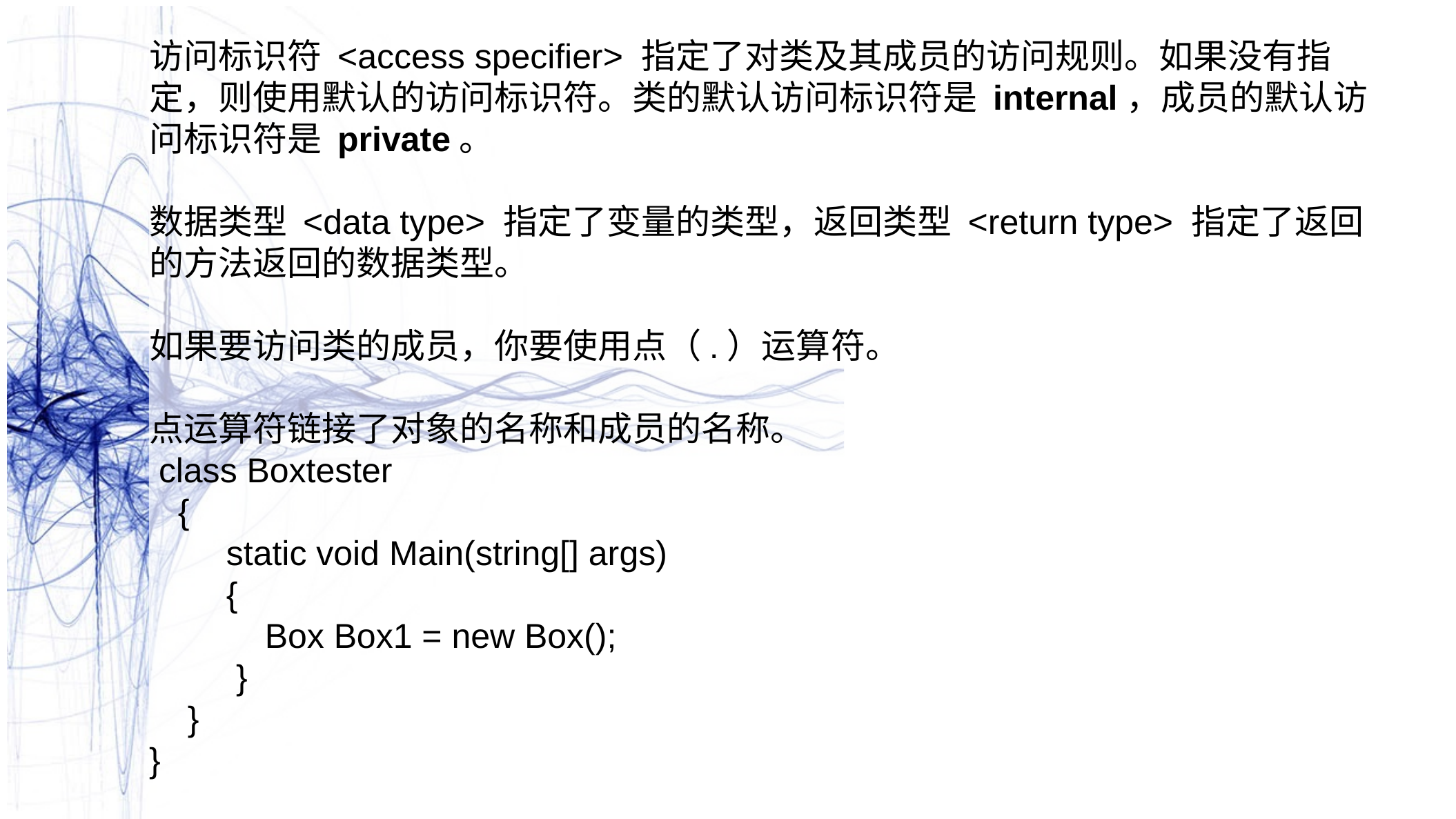

访问标识符 <access specifier> 指定了对类及其成员的访问规则。如果没有指定，则使用默认的访问标识符。类的默认访问标识符是 internal，成员的默认访问标识符是 private。

数据类型 <data type> 指定了变量的类型，返回类型 <return type> 指定了返回的方法返回的数据类型。

如果要访问类的成员，你要使用点（.）运算符。

点运算符链接了对象的名称和成员的名称。
 class Boxtester
   {
        static void Main(string[] args)
        {
            Box Box1 = new Box();
         }
    }
}